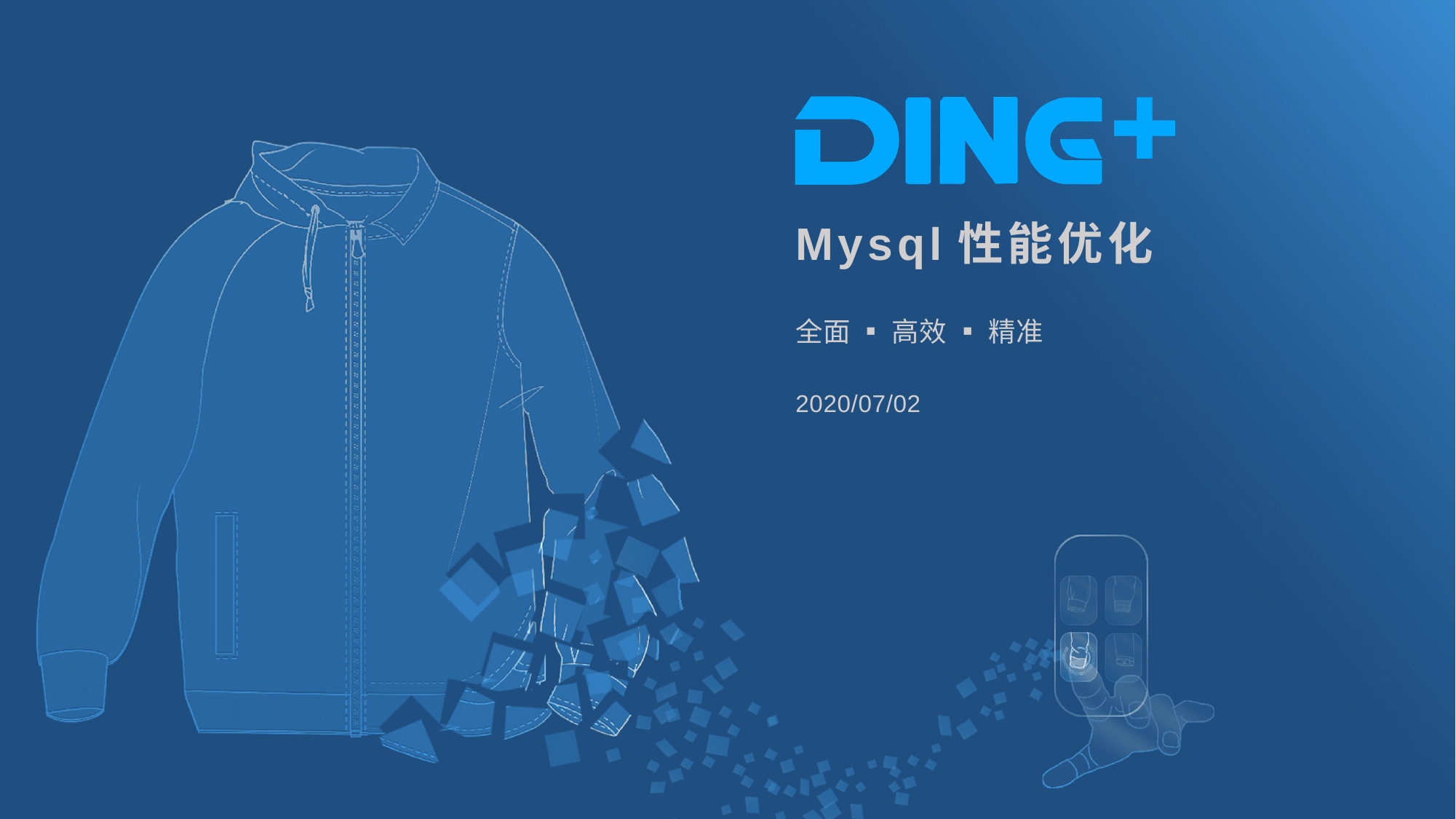

# Mysql性能优化
全面 ▪ 高效 ▪ 精准
2020/07/02